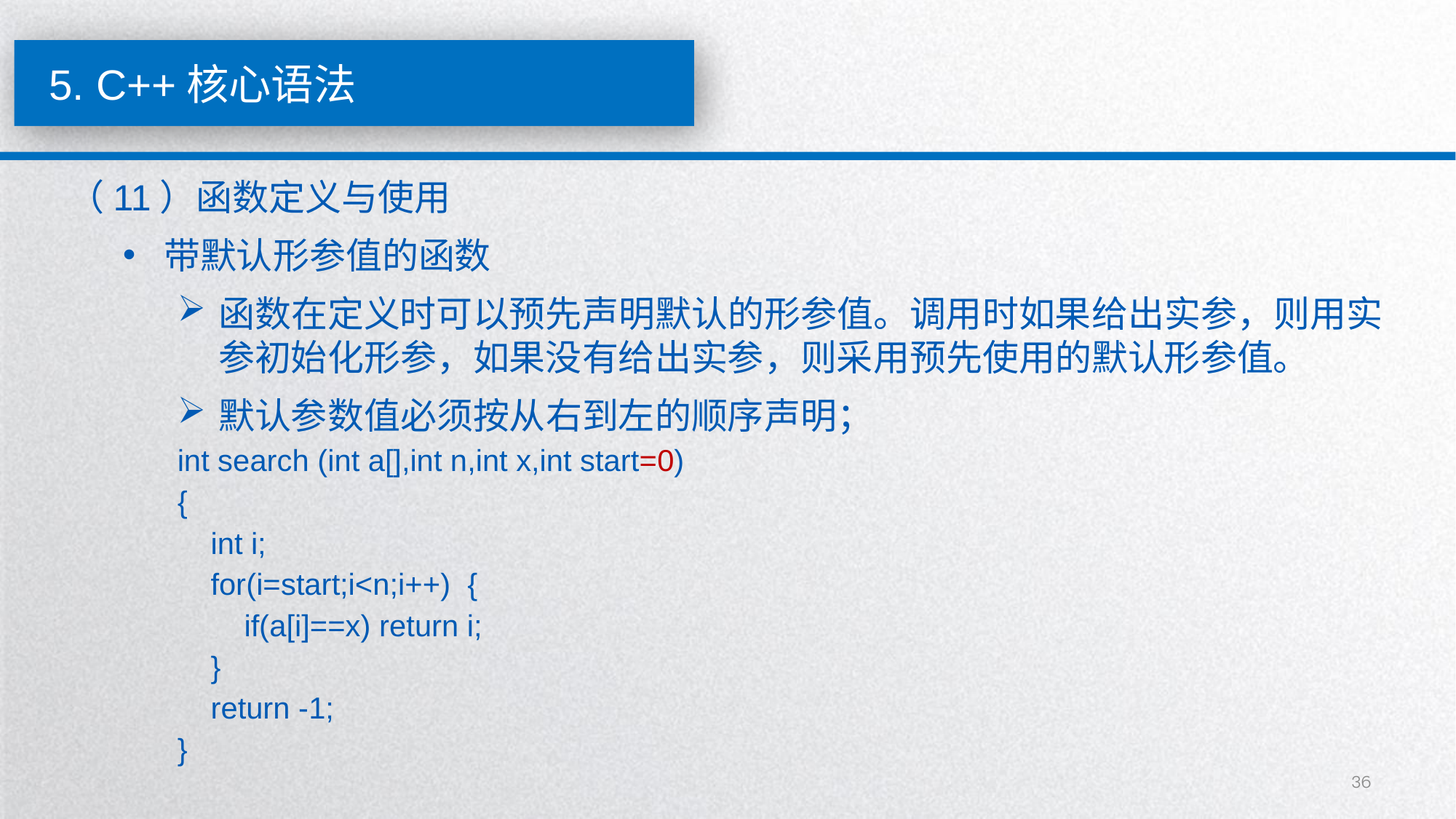

5. C++核心语法
（11）函数定义与使用
带默认形参值的函数
函数在定义时可以预先声明默认的形参值。调用时如果给出实参，则用实参初始化形参，如果没有给出实参，则采用预先使用的默认形参值。
默认参数值必须按从右到左的顺序声明；
int search (int a[],int n,int x,int start=0)
{
    int i;
    for(i=start;i<n;i++)  {
        if(a[i]==x) return i;
    }
    return -1;
}
36